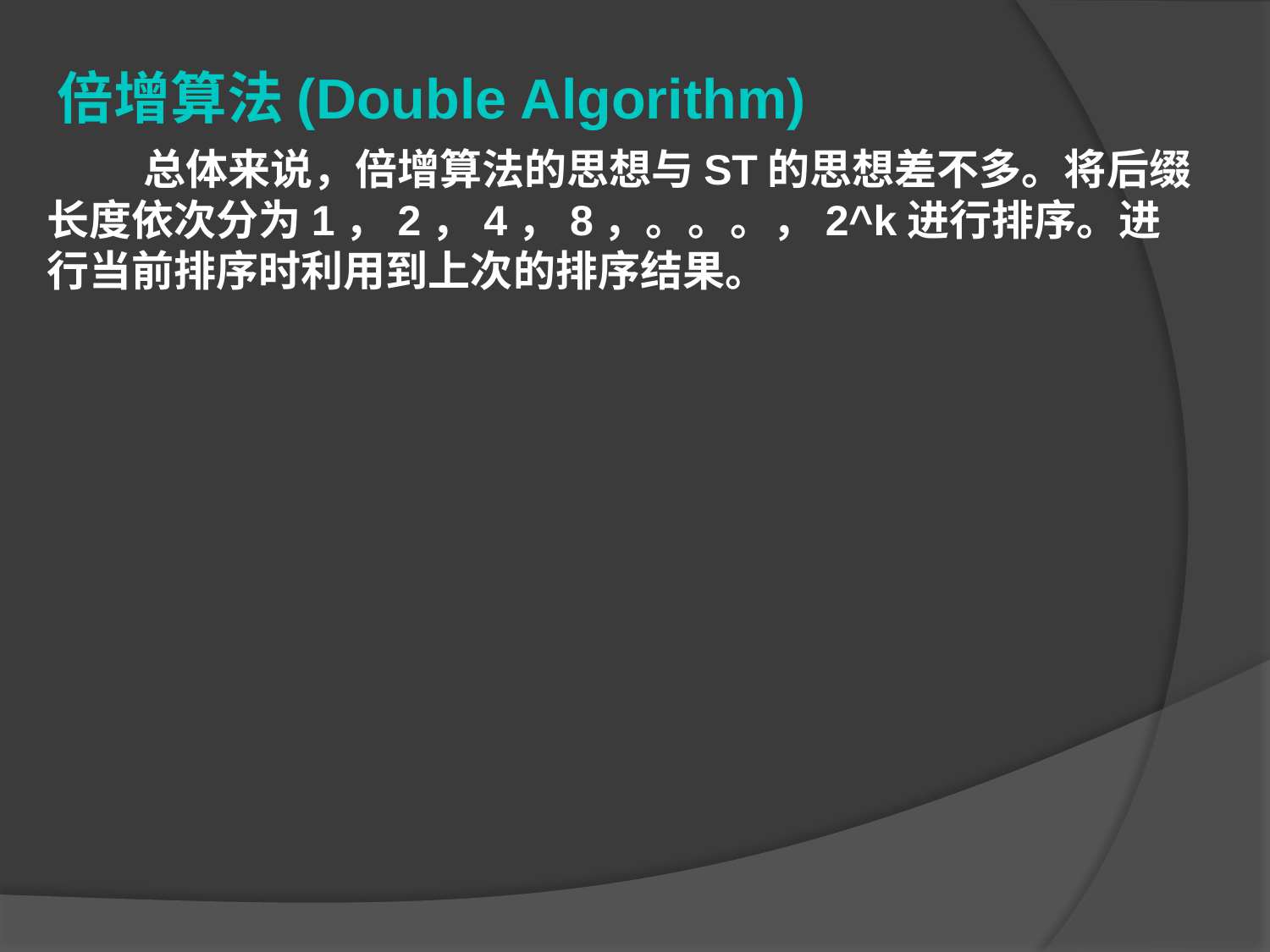

倍增算法(Double Algorithm)
         总体来说，倍增算法的思想与ST的思想差不多。将后缀长度依次分为1，2，4，8，。。。，2^k进行排序。进行当前排序时利用到上次的排序结果。